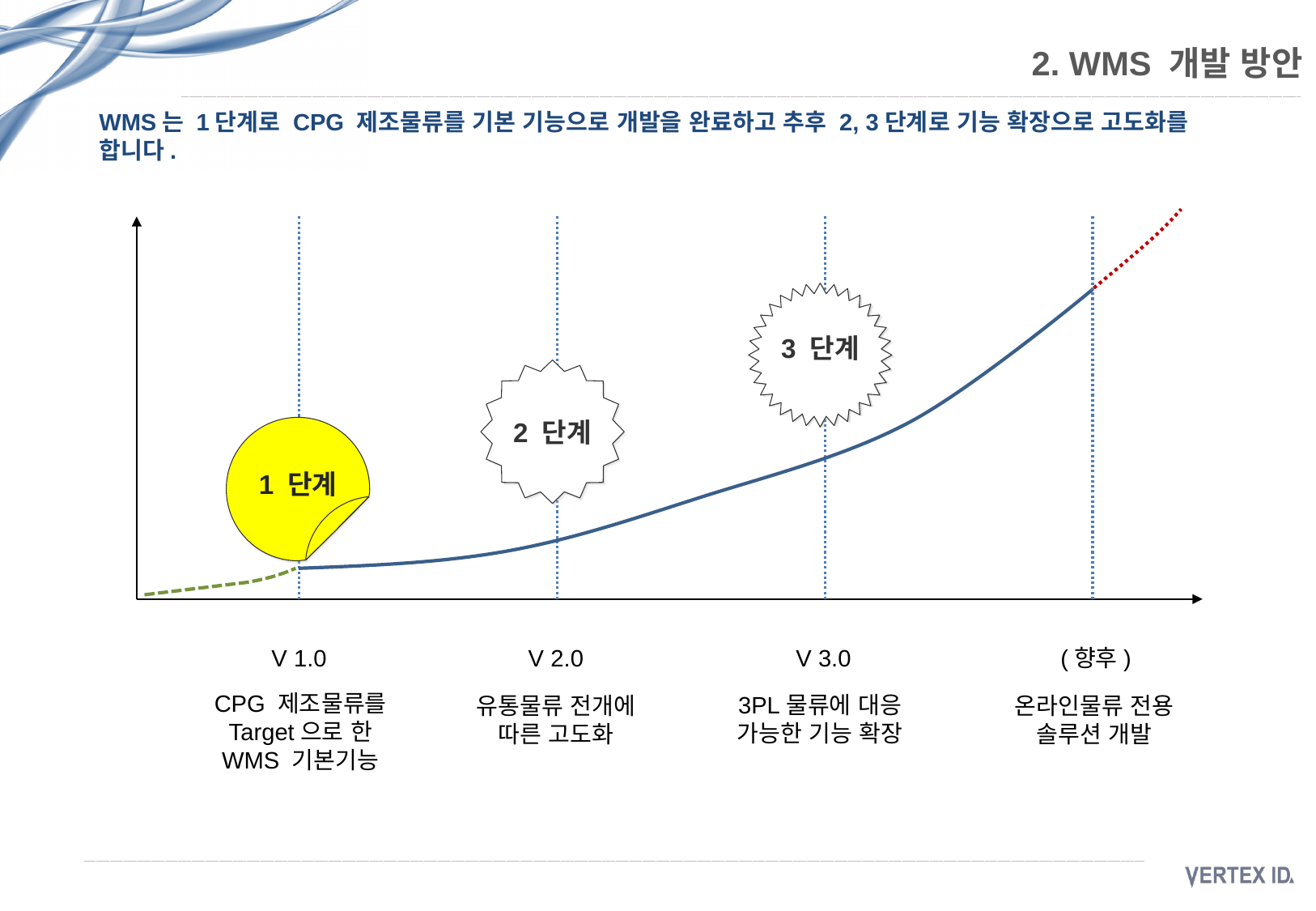

# 2. WMS 개발 방안
WMS는 1단계로 CPG 제조물류를 기본 기능으로 개발을 완료하고 추후 2, 3단계로 기능 확장으로 고도화를 합니다.

3 단계

2 단계
1 단계

V 3.0
(향후)
V 1.0
V 2.0
CPG 제조물류를 Target으로 한
WMS 기본기능
3PL물류에 대응 가능한 기능 확장
유통물류 전개에 따른 고도화
온라인물류 전용 솔루션 개발